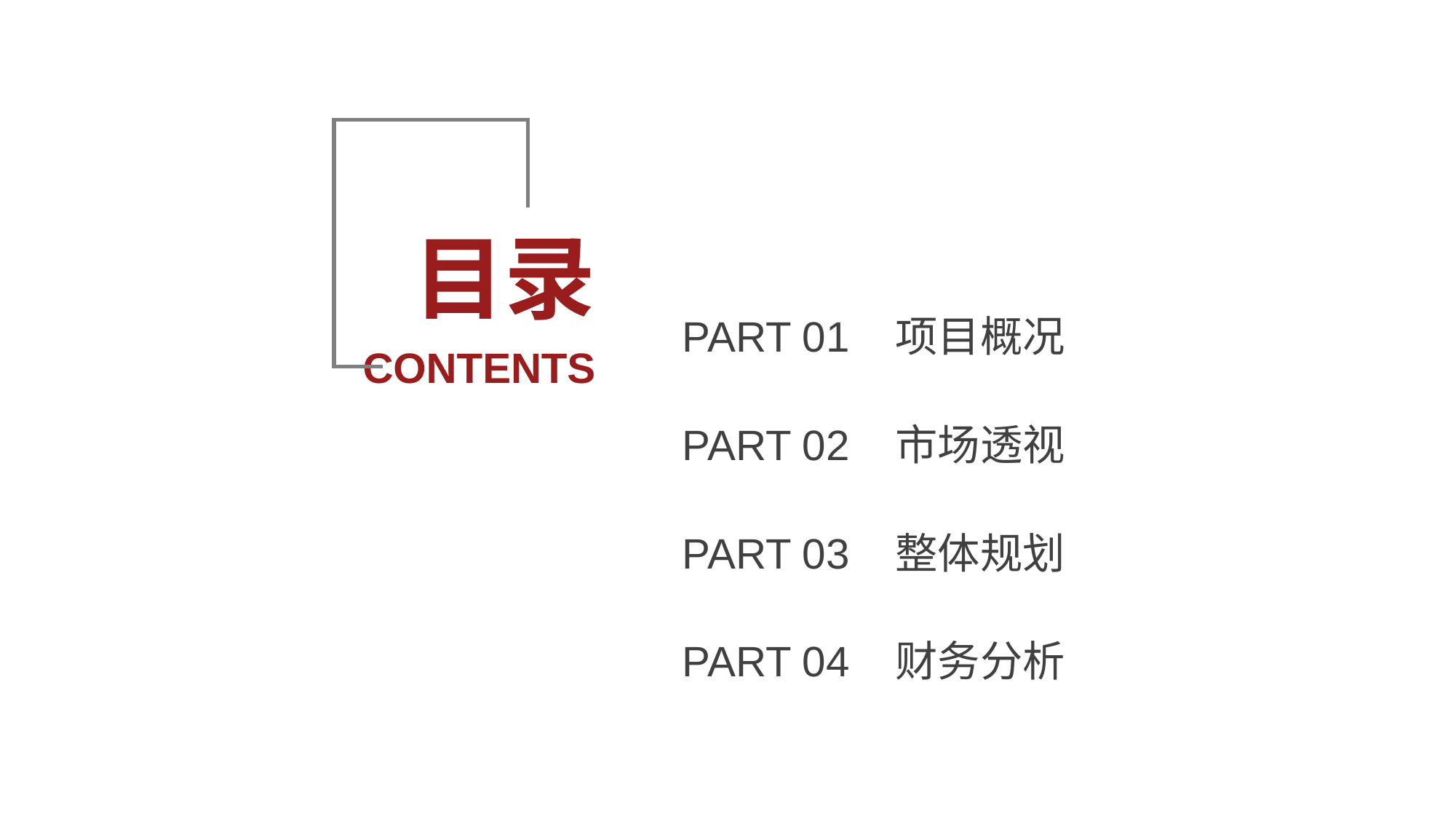

目录
CONTENTS
PART 01   项目概况

PART 02   市场透视

PART 03   整体规划

PART 04   财务分析